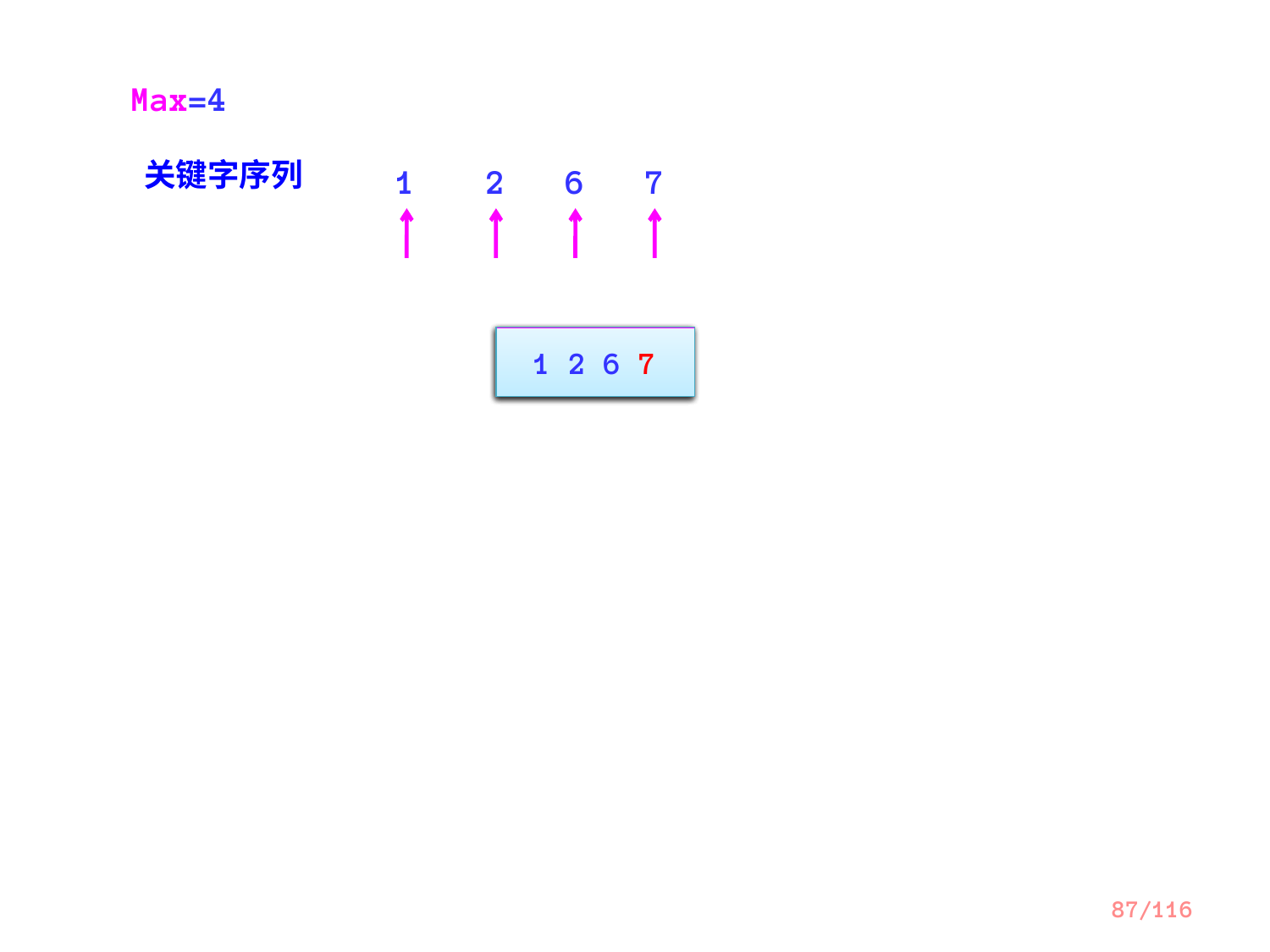

Max=4
关键字序列
1
2
6
7
1
1 2
1 2 6
1 2 6 7
87/116